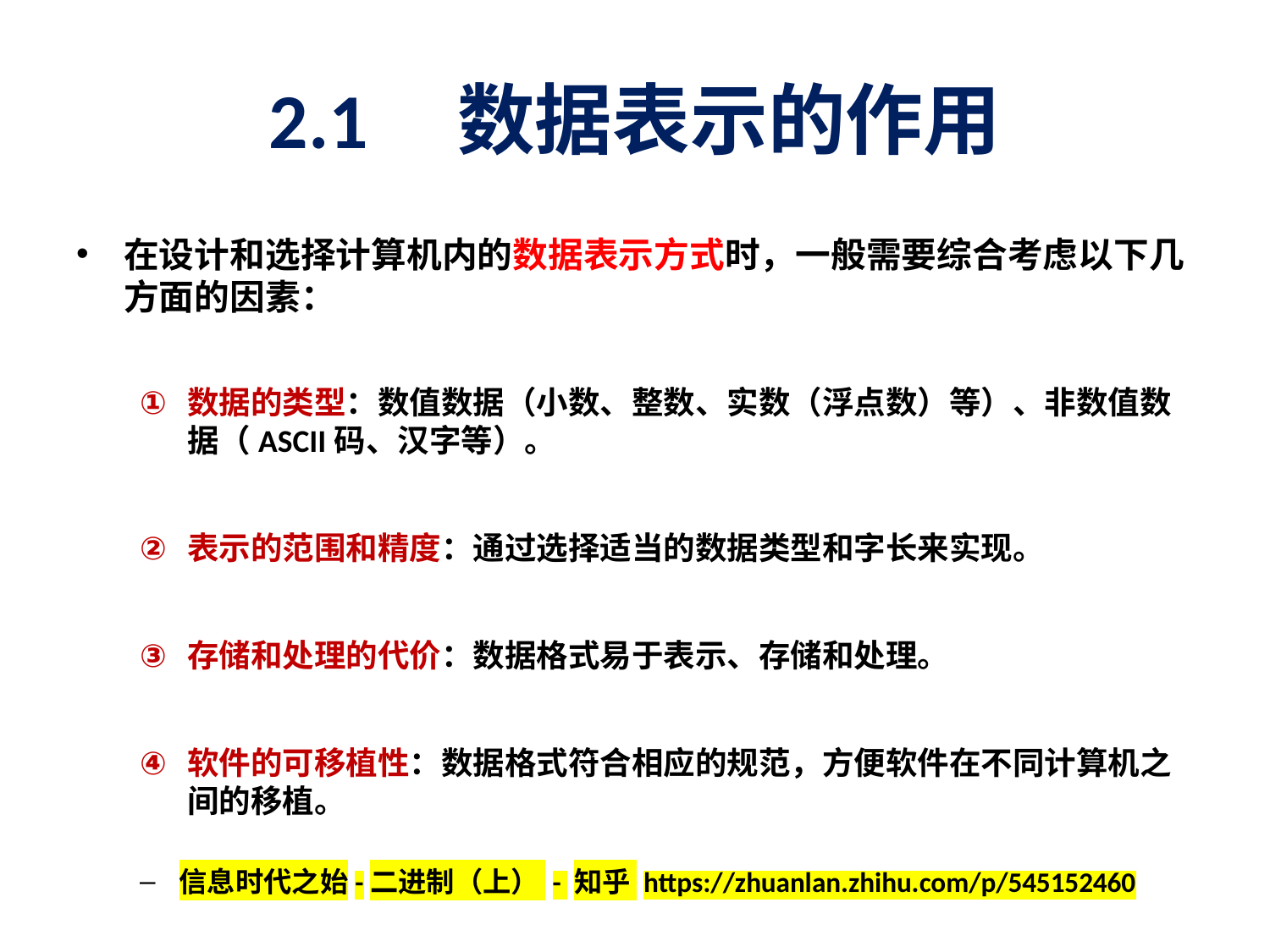

# 2.1    数据表示的作用
在设计和选择计算机内的数据表示方式时，一般需要综合考虑以下几方面的因素：

数据的类型：数值数据（小数、整数、实数（浮点数）等）、非数值数据（ASCII码、汉字等）。

表示的范围和精度：通过选择适当的数据类型和字长来实现。

存储和处理的代价：数据格式易于表示、存储和处理。

软件的可移植性：数据格式符合相应的规范，方便软件在不同计算机之间的移植。

信息时代之始-二进制（上） - 知乎 https://zhuanlan.zhihu.com/p/545152460